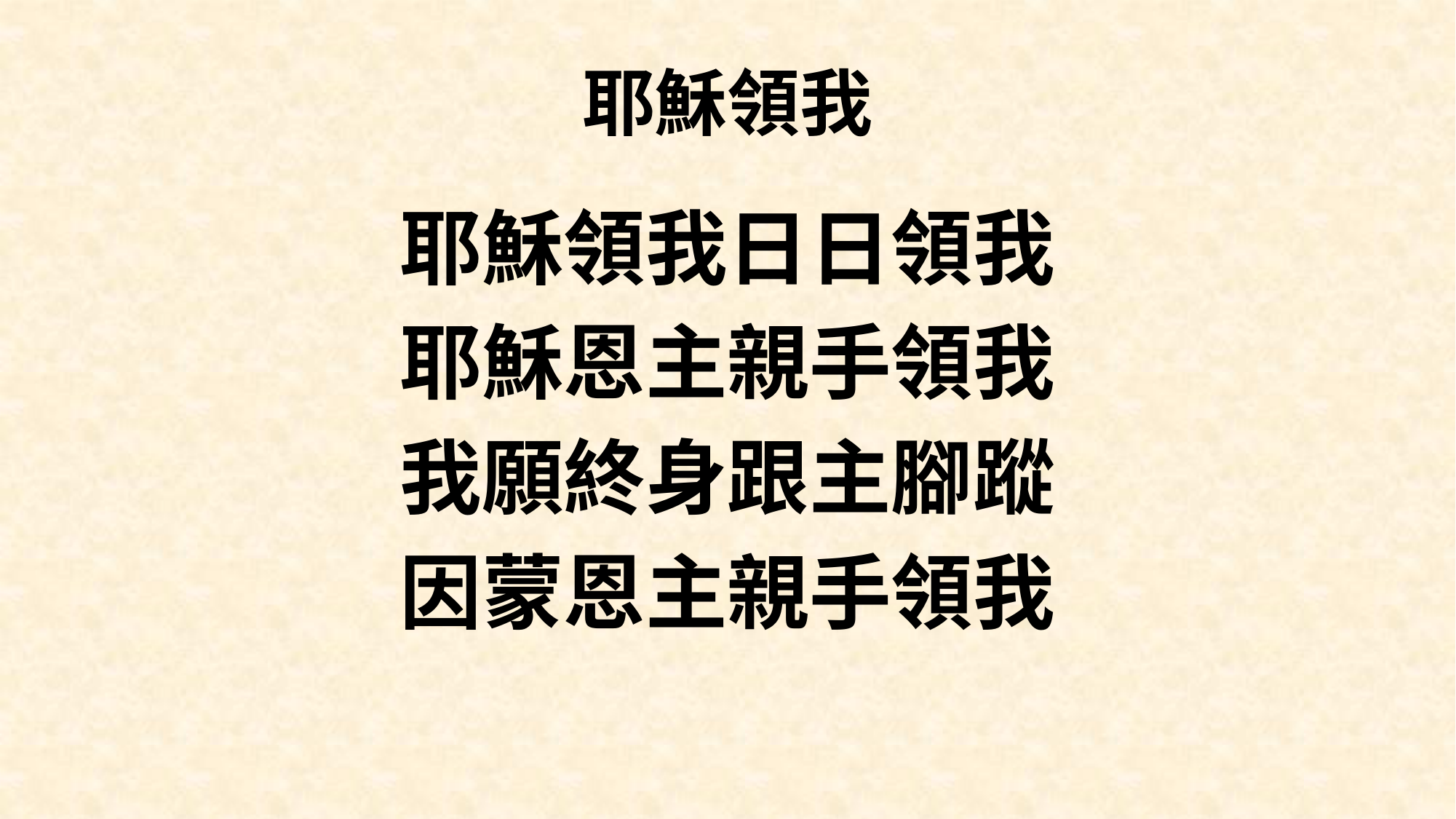

# 耶穌領我
耶穌領我日日領我
耶穌恩主親手領我
我願終身跟主腳蹤
因蒙恩主親手領我